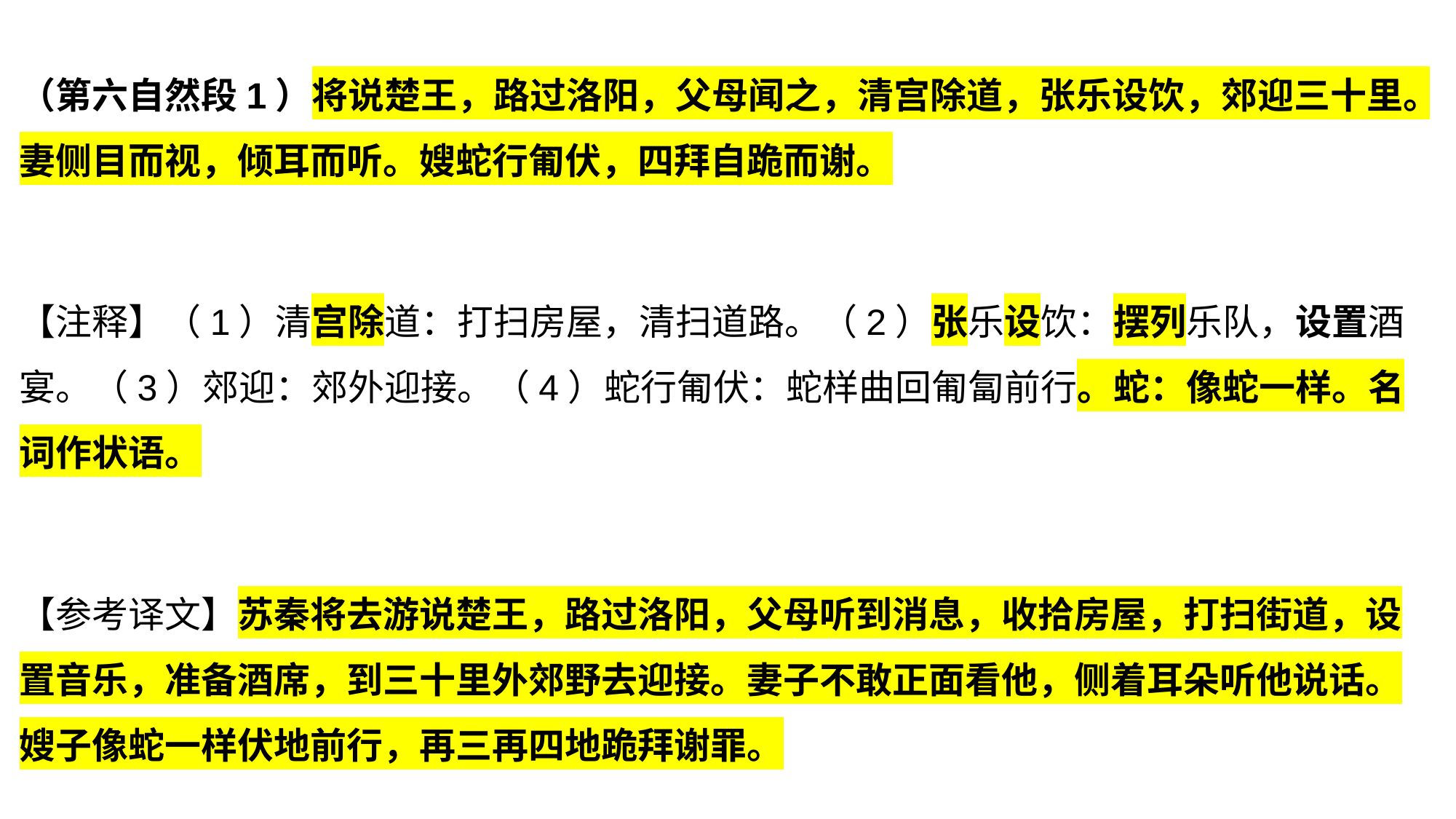

（第六自然段1）将说楚王，路过洛阳，父母闻之，清宫除道，张乐设饮，郊迎三十里。妻侧目而视，倾耳而听。嫂蛇行匍伏，四拜自跪而谢。

【注释】（1）清宫除道：打扫房屋，清扫道路。（2）张乐设饮：摆列乐队，设置酒宴。（3）郊迎：郊外迎接。（4）蛇行匍伏：蛇样曲回匍匐前行。蛇：像蛇一样。名词作状语。

【参考译文】苏秦将去游说楚王，路过洛阳，父母听到消息，收拾房屋，打扫街道，设置音乐，准备酒席，到三十里外郊野去迎接。妻子不敢正面看他，侧着耳朵听他说话。嫂子像蛇一样伏地前行，再三再四地跪拜谢罪。